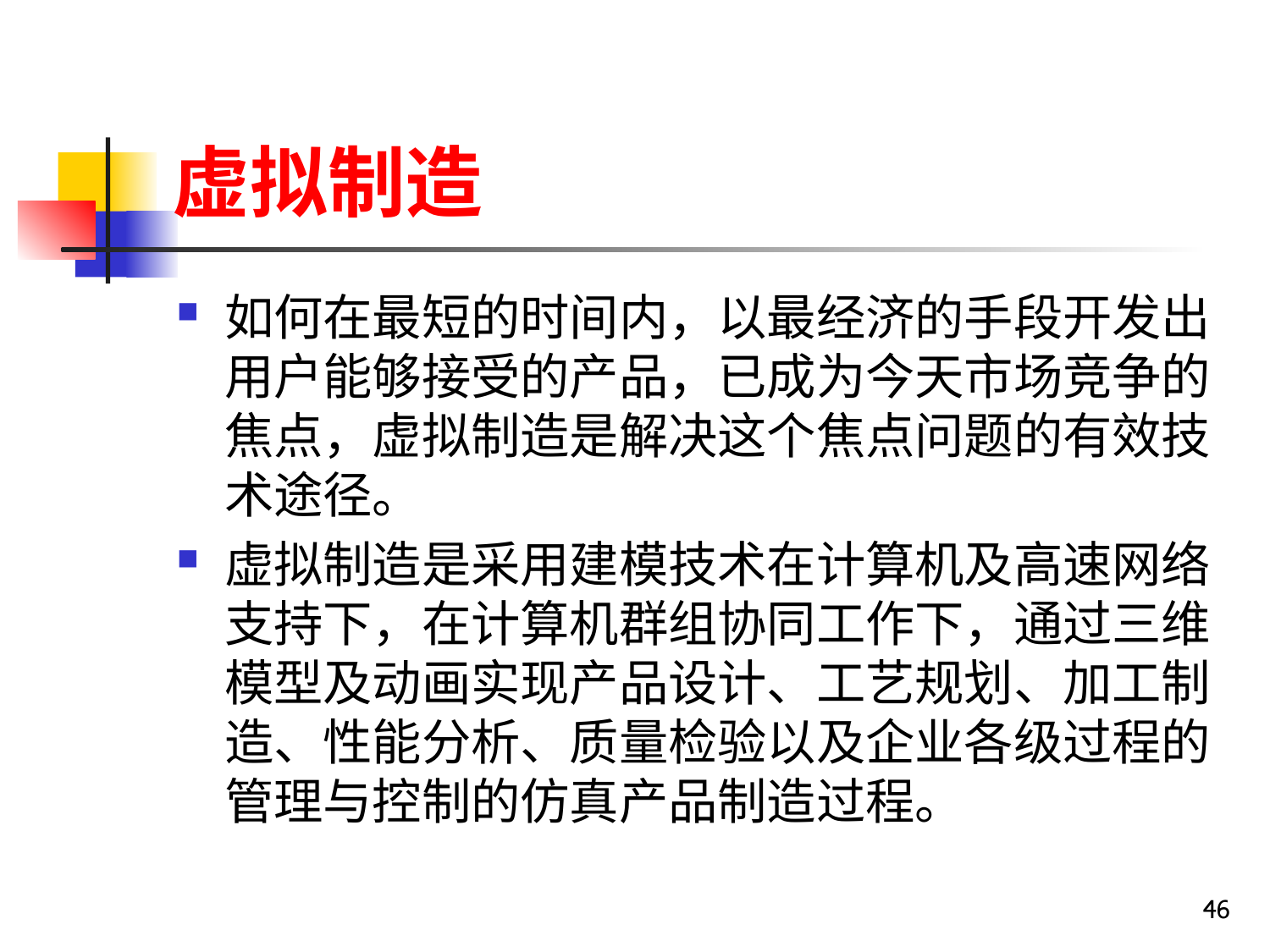

# 虚拟制造
如何在最短的时间内，以最经济的手段开发出用户能够接受的产品，已成为今天市场竞争的焦点，虚拟制造是解决这个焦点问题的有效技术途径。
虚拟制造是采用建模技术在计算机及高速网络支持下，在计算机群组协同工作下，通过三维模型及动画实现产品设计、工艺规划、加工制造、性能分析、质量检验以及企业各级过程的管理与控制的仿真产品制造过程。
46